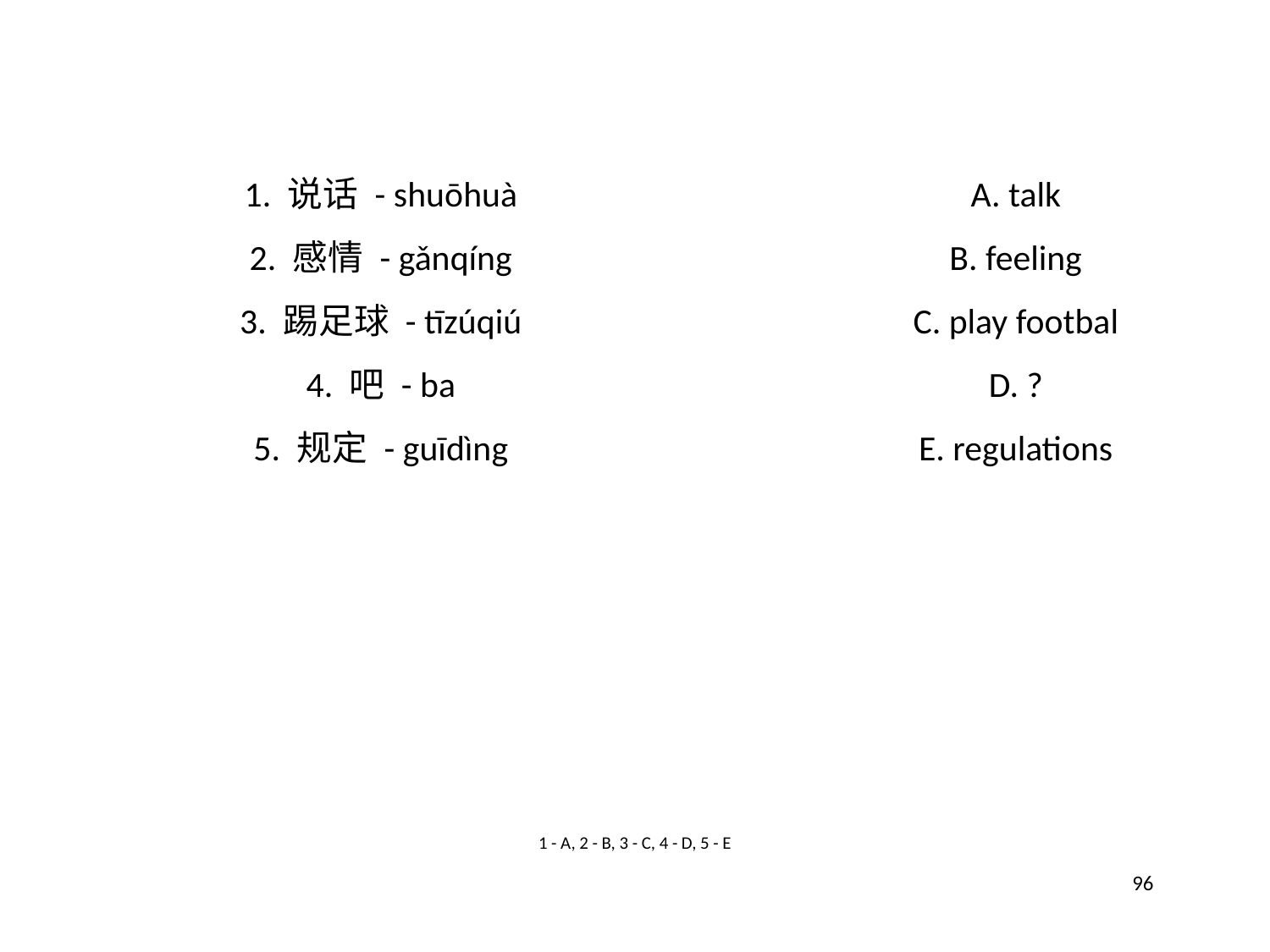

1. 说话 - shuōhuà

A. talk

2. 感情 - gǎnqíng

B. feeling

3. 踢足球 - tīzúqiú

C. play footbal

4. 吧 - ba

D. ?

5. 规定 - guīdìng

E. regulations
1 - A, 2 - B, 3 - C, 4 - D, 5 - E

96